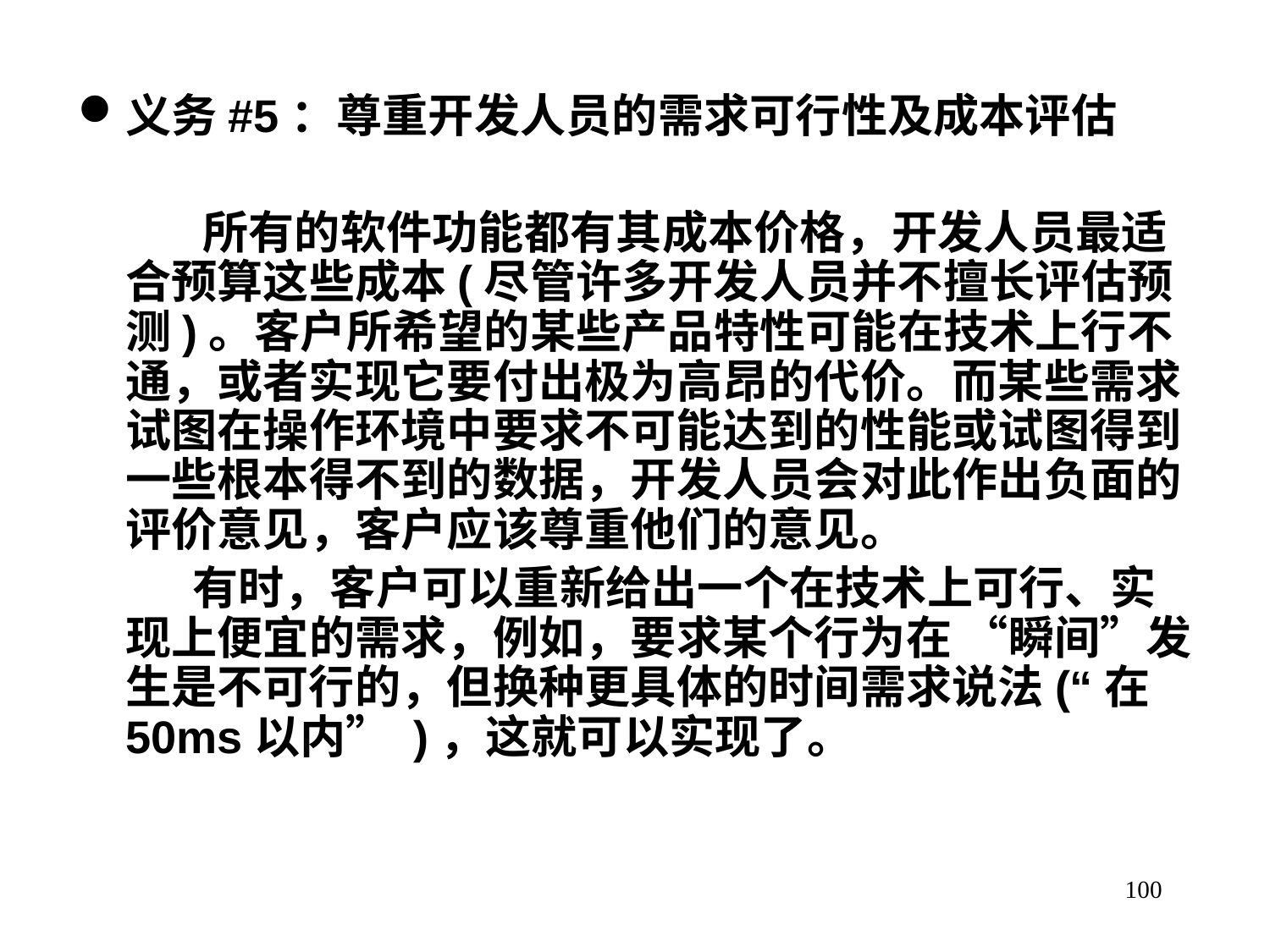

# 义务#5：尊重开发人员的需求可行性及成本评估

           所有的软件功能都有其成本价格，开发人员最适合预算这些成本(尽管许多开发人员并不擅长评估预测)。客户所希望的某些产品特性可能在技术上行不通，或者实现它要付出极为高昂的代价。而某些需求试图在操作环境中要求不可能达到的性能或试图得到一些根本得不到的数据，开发人员会对此作出负面的评价意见，客户应该尊重他们的意见。
          有时，客户可以重新给出一个在技术上可行、实现上便宜的需求，例如，要求某个行为在 “瞬间”发生是不可行的，但换种更具体的时间需求说法(“在50ms以内” )，这就可以实现了。

100